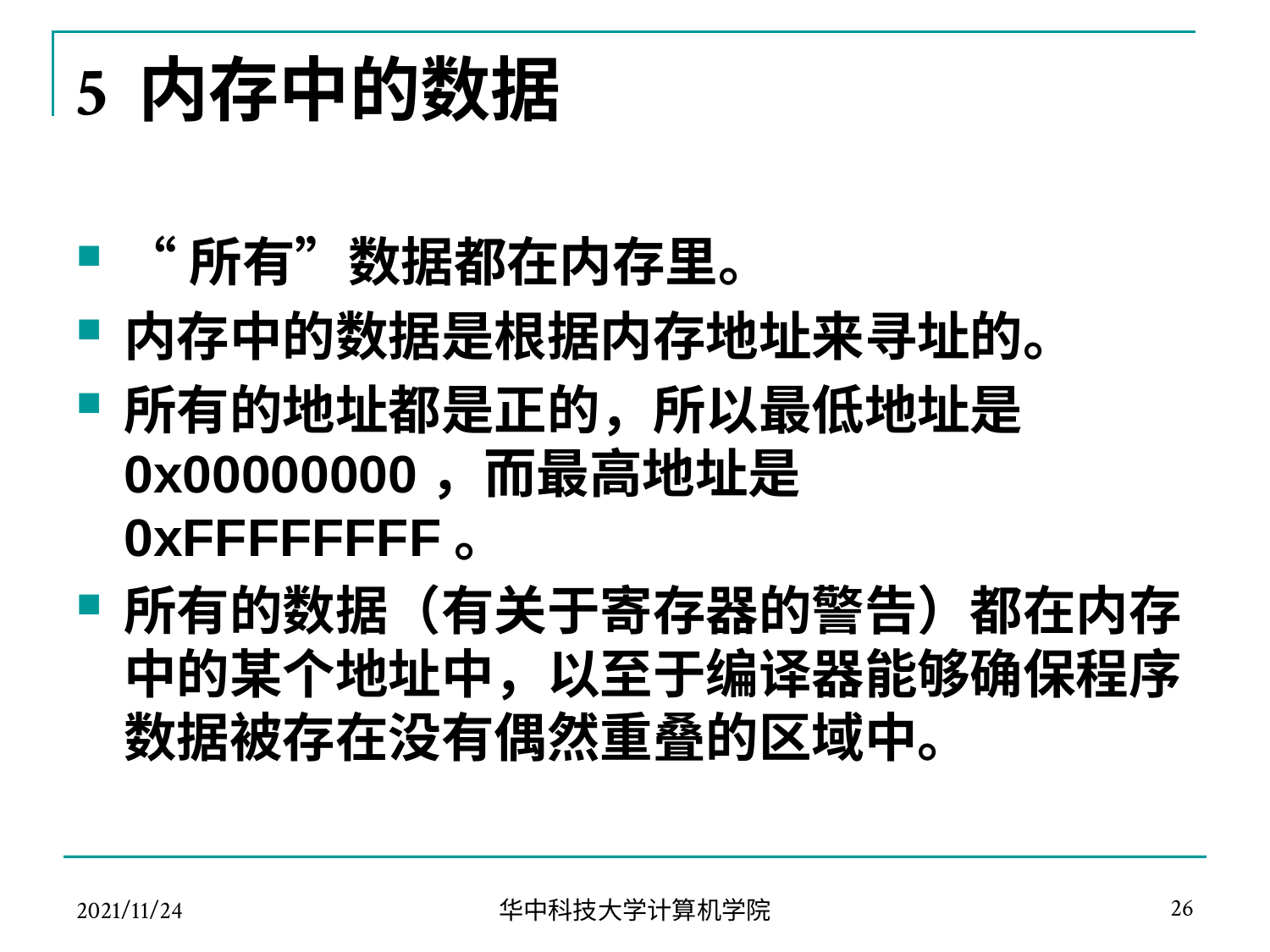

# 5 内存中的数据
“所有”数据都在内存里。
内存中的数据是根据内存地址来寻址的。
所有的地址都是正的，所以最低地址是0x00000000，而最高地址是0xFFFFFFFF。
所有的数据（有关于寄存器的警告）都在内存中的某个地址中，以至于编译器能够确保程序数据被存在没有偶然重叠的区域中。
2021/11/24
26
华中科技大学计算机学院